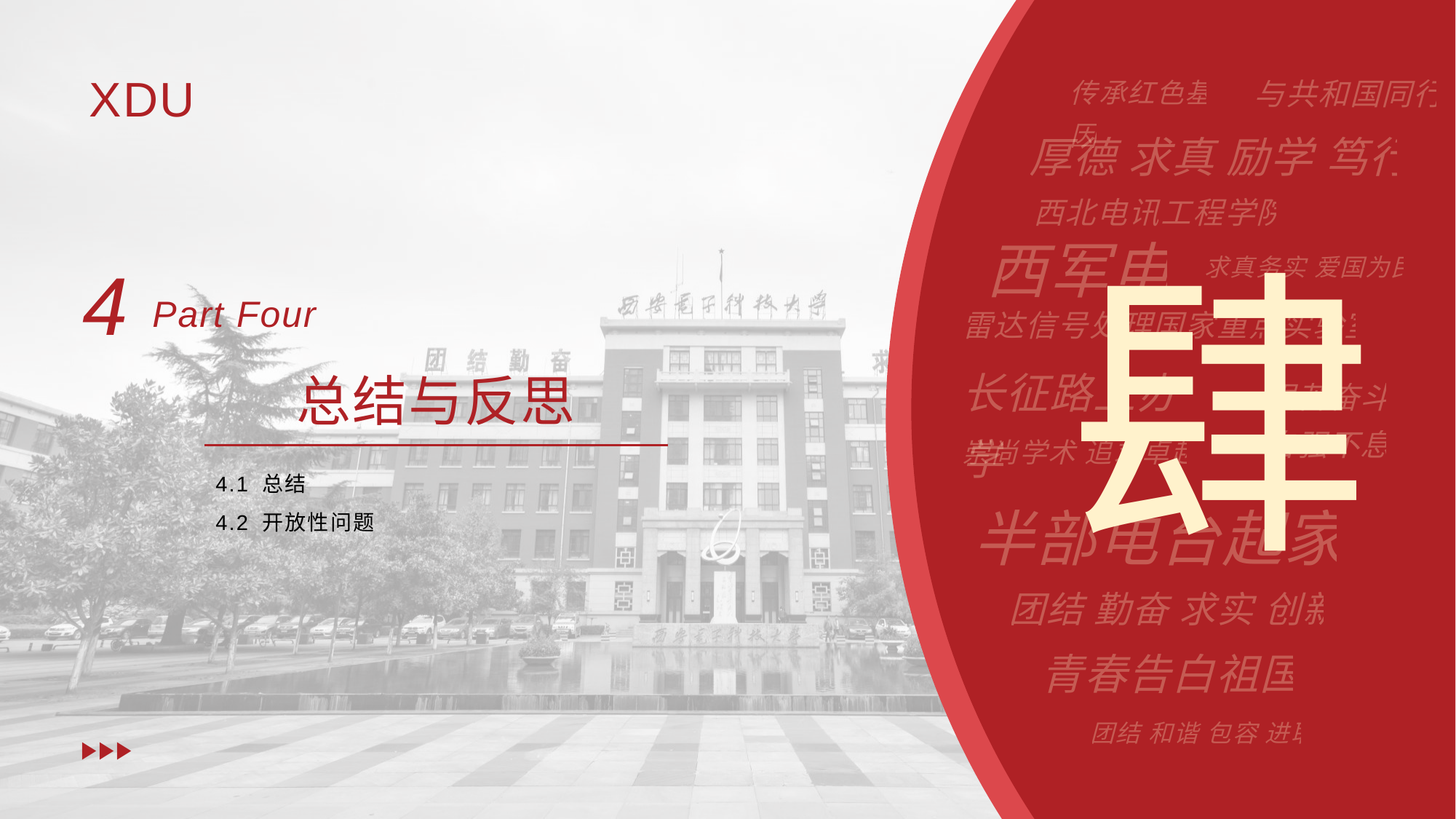

4
Part Four
总结与反思

肆
4.1 总结
4.2 开放性问题